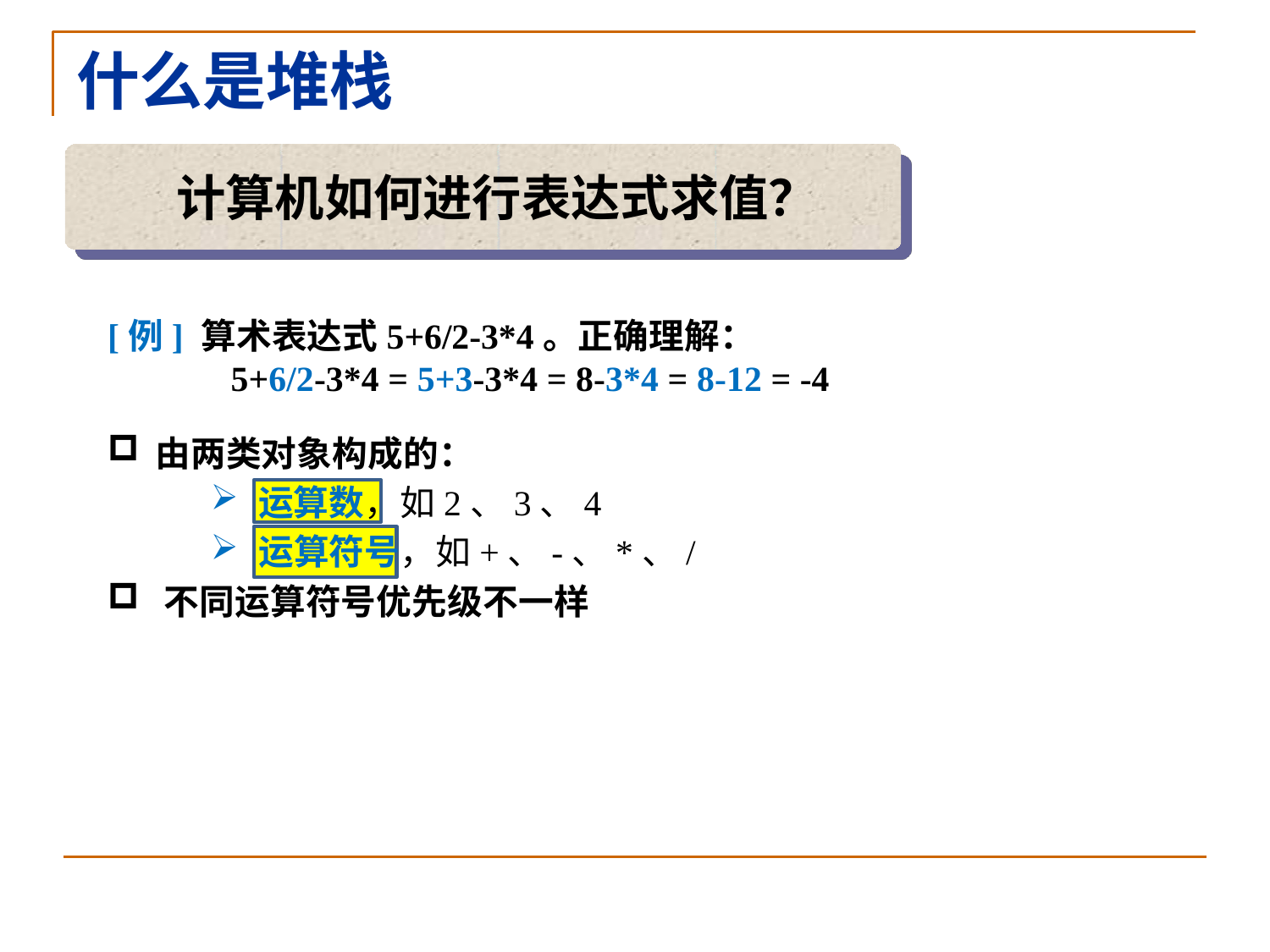

# 什么是堆栈

计算机如何进行表达式求值？

[例] 算术表达式5+6/2-3*4。正确理解：
5+6/2-3*4 = 5+3-3*4 = 8-3*4 = 8-12 = -4
由两类对象构成的：
运算数，如2、3、4
运算符号，如+、-、*、/
不同运算符号优先级不一样